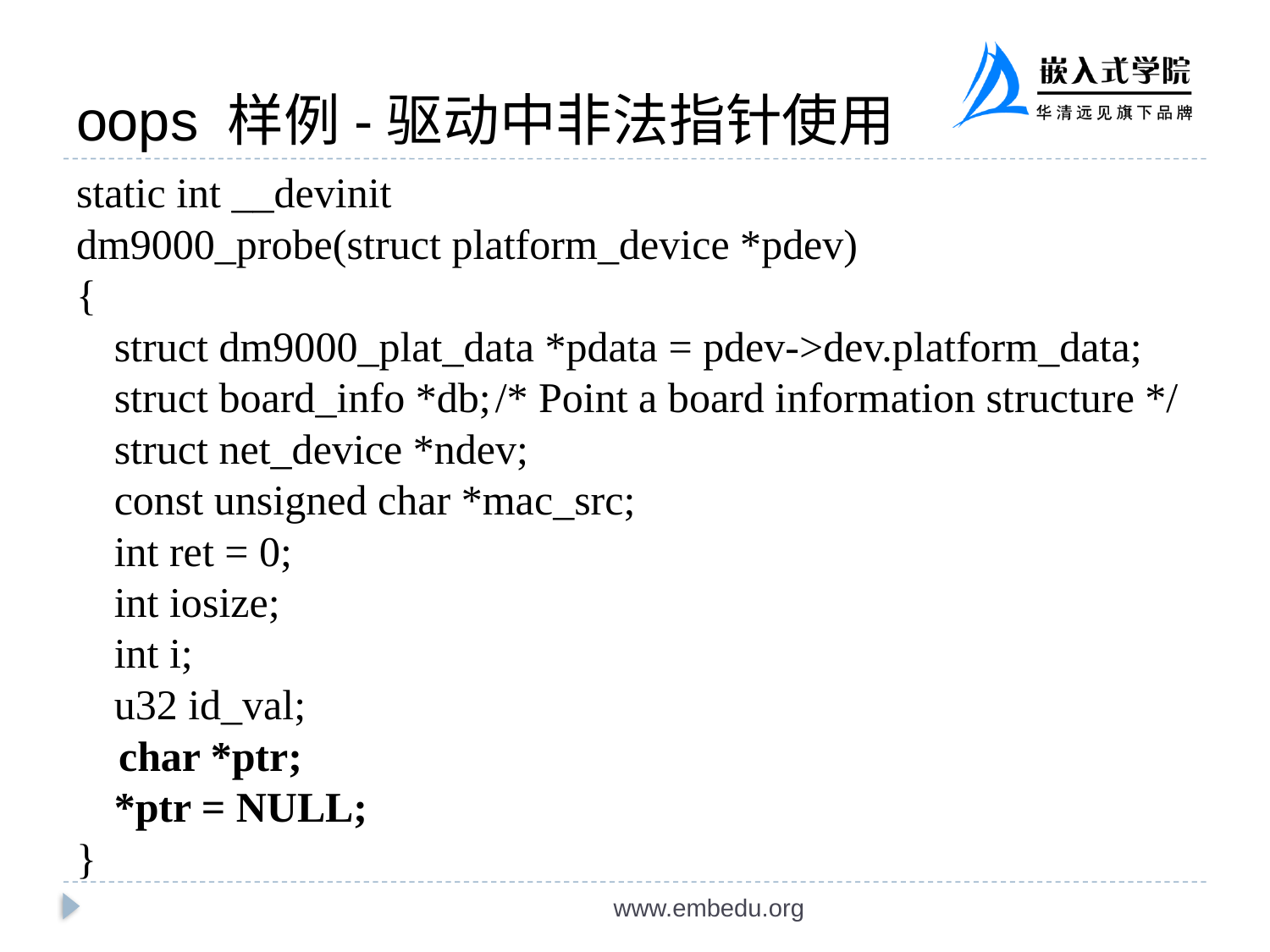

# oops 样例-驱动中非法指针使用
static int __devinit
dm9000_probe(struct platform_device *pdev)
{
	struct dm9000_plat_data *pdata = pdev->dev.platform_data;
	struct board_info *db;	/* Point a board information structure */
	struct net_device *ndev;
	const unsigned char *mac_src;
	int ret = 0;
	int iosize;
	int i;
	u32 id_val;
    char *ptr;
	*ptr = NULL;
}
www.embedu.org